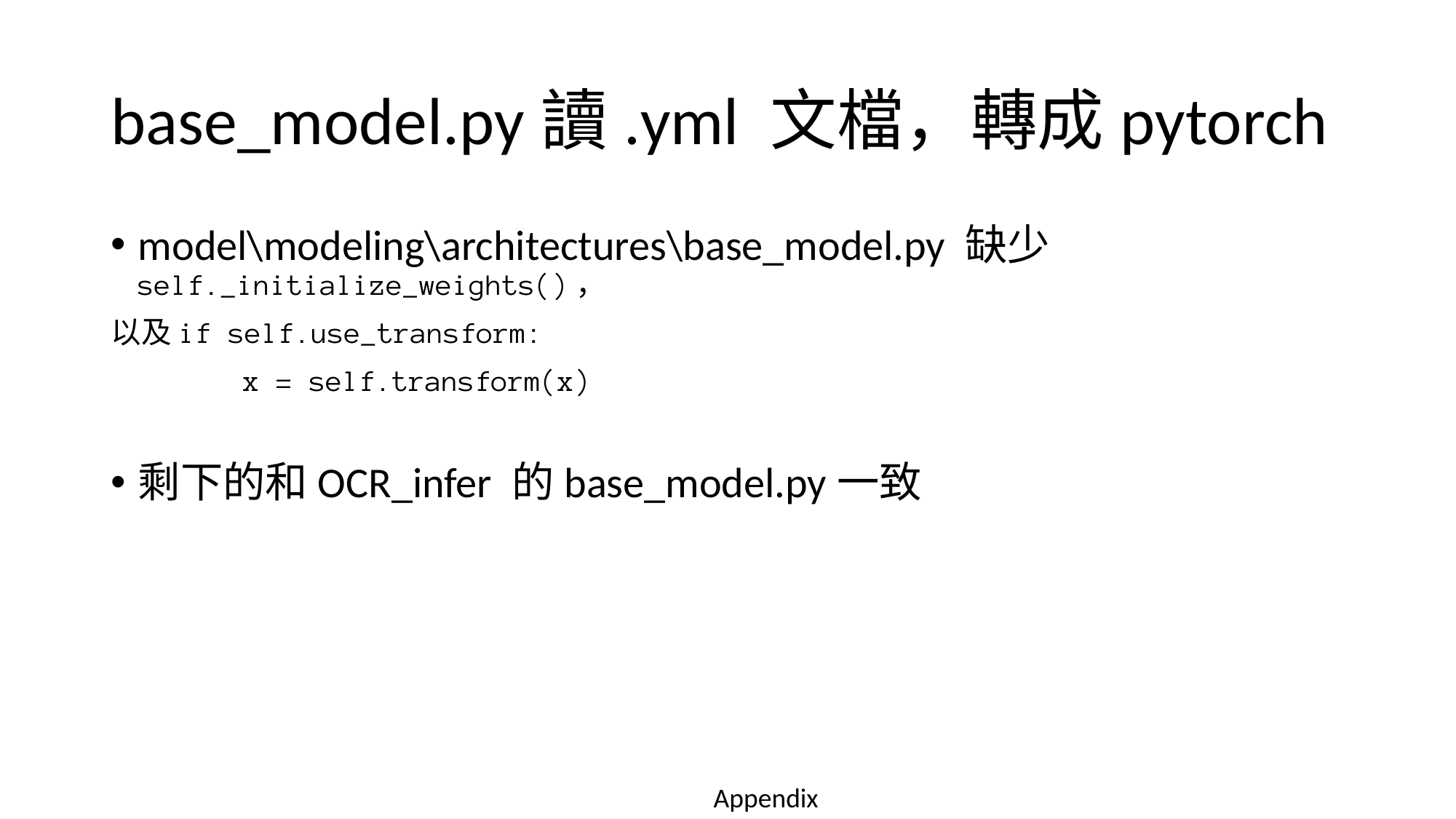

# base_model.py讀.yml 文檔，轉成pytorch
model\modeling\architectures\base_model.py 缺少 self._initialize_weights()，
以及if self.use_transform:
        x = self.transform(x)

剩下的和OCR_infer 的base_model.py一致

Appendix